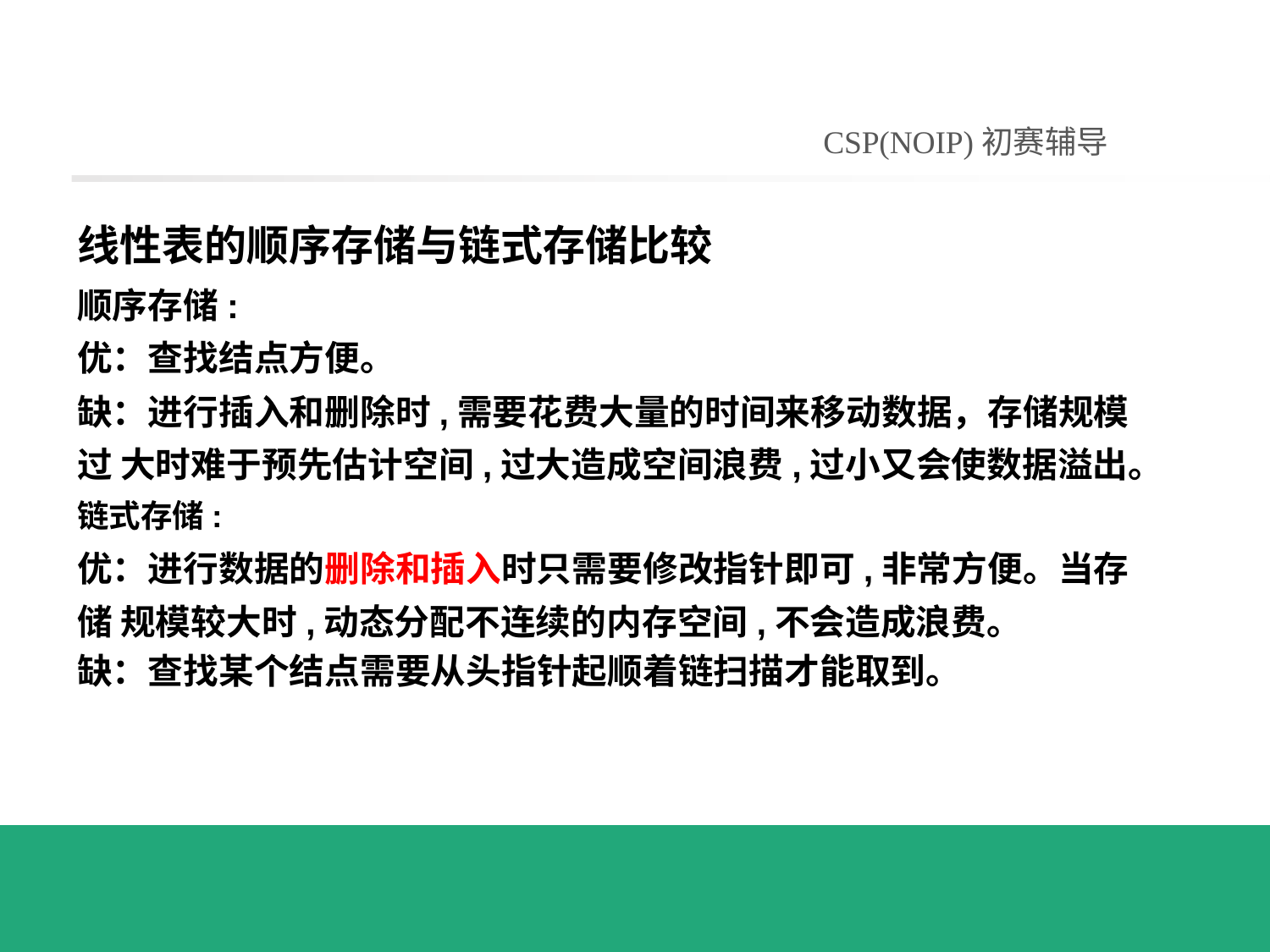

CSP(NOIP)初赛辅导

# 线性表的顺序存储与链式存储比较
顺序存储:
优：查找结点方便。
缺：进行插入和删除时,需要花费大量的时间来移动数据，存储规模过 大时难于预先估计空间,过大造成空间浪费,过小又会使数据溢出。
链式存储:
优：进行数据的删除和插入时只需要修改指针即可,非常方便。当存储 规模较大时,动态分配不连续的内存空间,不会造成浪费。
缺：查找某个结点需要从头指针起顺着链扫描才能取到。